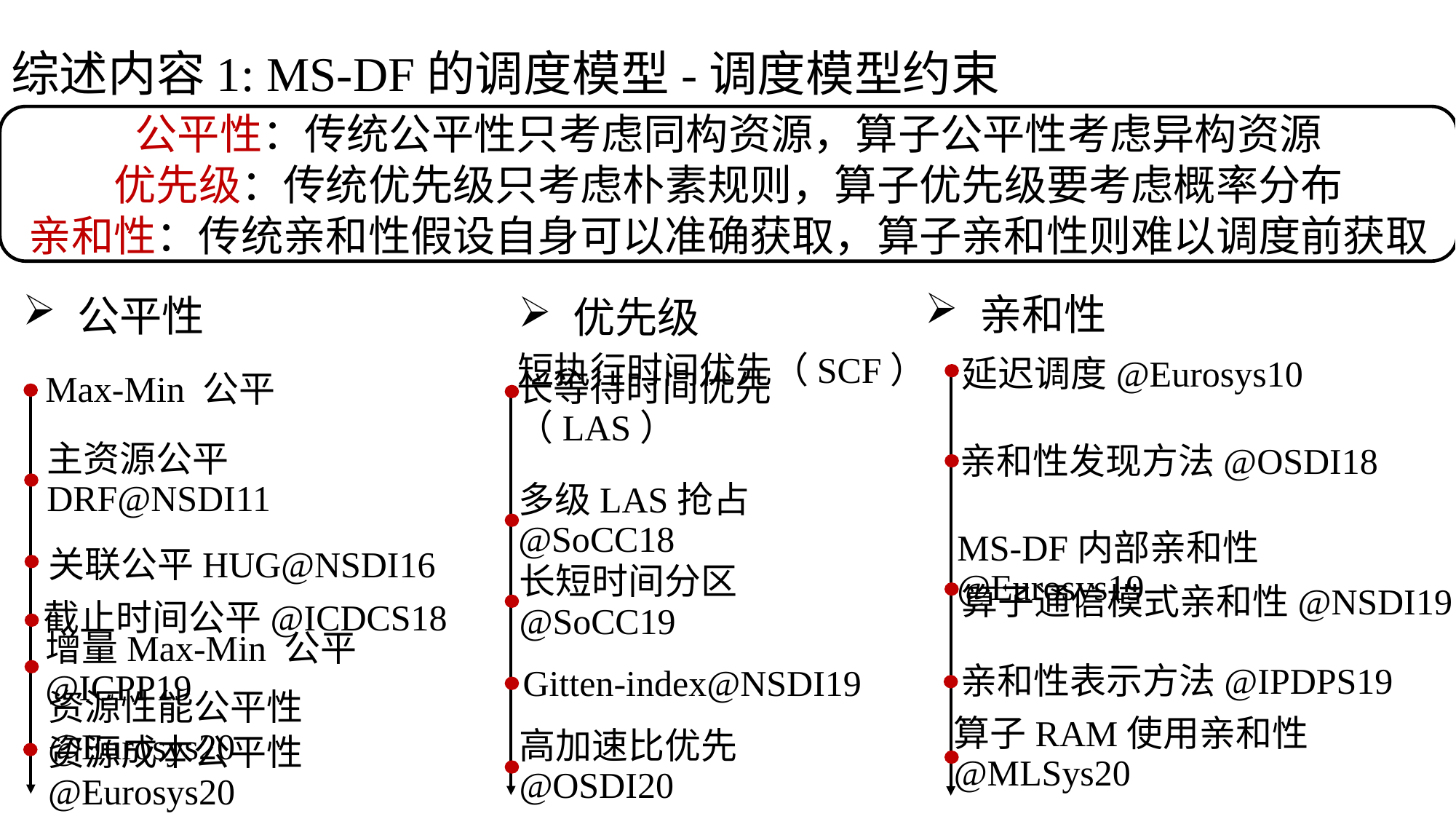

综述内容1: MS-DF的调度模型-调度模型约束
公平性：传统公平性只考虑同构资源，算子公平性考虑异构资源
优先级：传统优先级只考虑朴素规则，算子优先级要考虑概率分布
亲和性：传统亲和性假设自身可以准确获取，算子亲和性则难以调度前获取
亲和性
公平性
优先级
短执行时间优先（SCF）
延迟调度@Eurosys10
Max-Min 公平
长等待时间优先（LAS）

亲和性发现方法@OSDI18
主资源公平DRF@NSDI11

多级LAS抢占@SoCC18

关联公平HUG@NSDI16
MS-DF内部亲和性@Eurosys19

长短时间分区@SoCC19
算子通信模式亲和性@NSDI19

截止时间公平@ICDCS18

增量Max-Min 公平@ICPP19

亲和性表示方法@IPDPS19
Gitten-index@NSDI19

资源性能公平性@Eurosys20

算子RAM使用亲和性@MLSys20
高加速比优先@OSDI20
资源成本公平性@Eurosys20